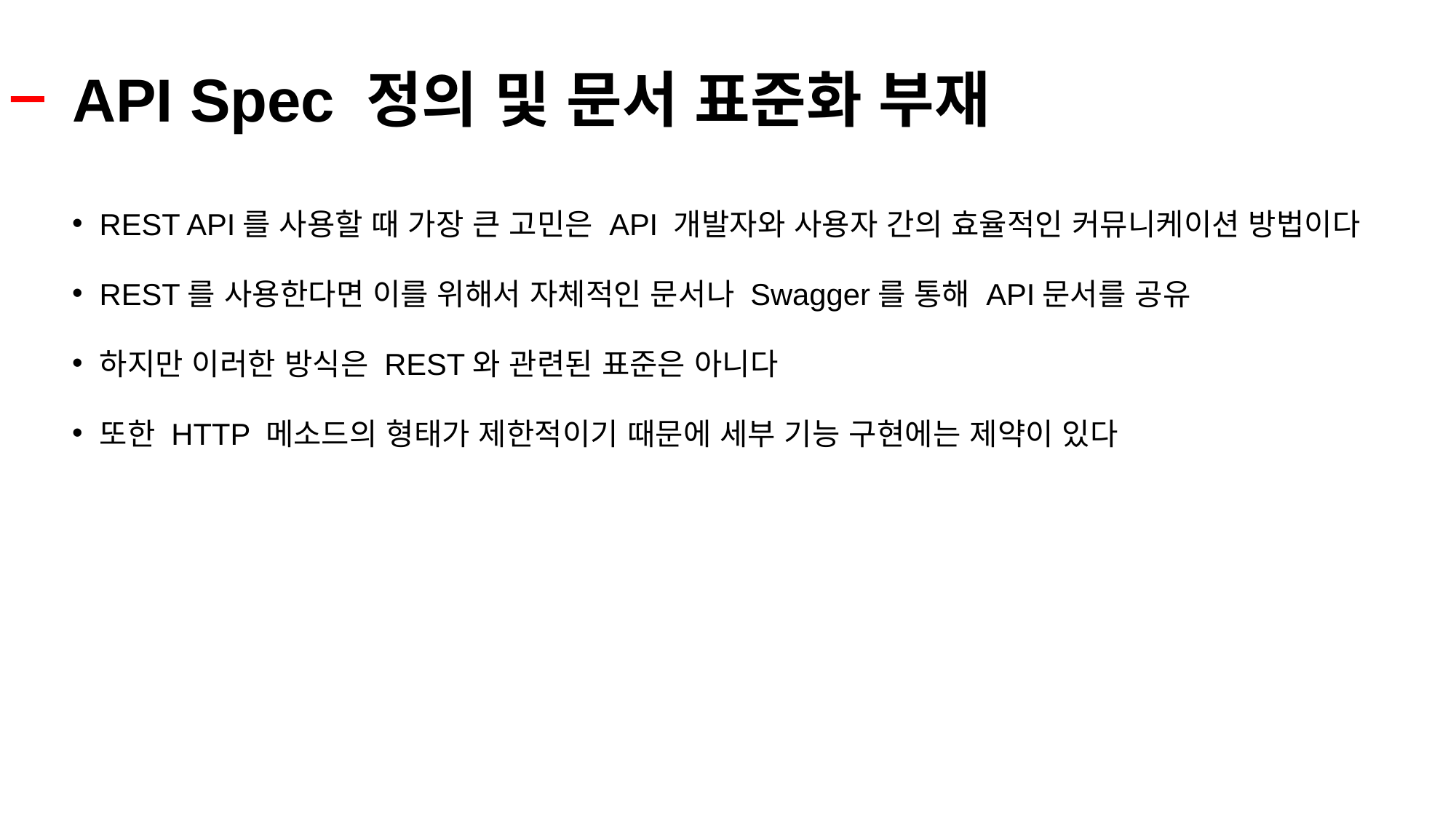

# API Spec 정의 및 문서 표준화 부재

REST API를 사용할 때 가장 큰 고민은 API 개발자와 사용자 간의 효율적인 커뮤니케이션 방법이다
REST를 사용한다면 이를 위해서 자체적인 문서나 Swagger를 통해 API문서를 공유
하지만 이러한 방식은 REST와 관련된 표준은 아니다
또한 HTTP 메소드의 형태가 제한적이기 때문에 세부 기능 구현에는 제약이 있다